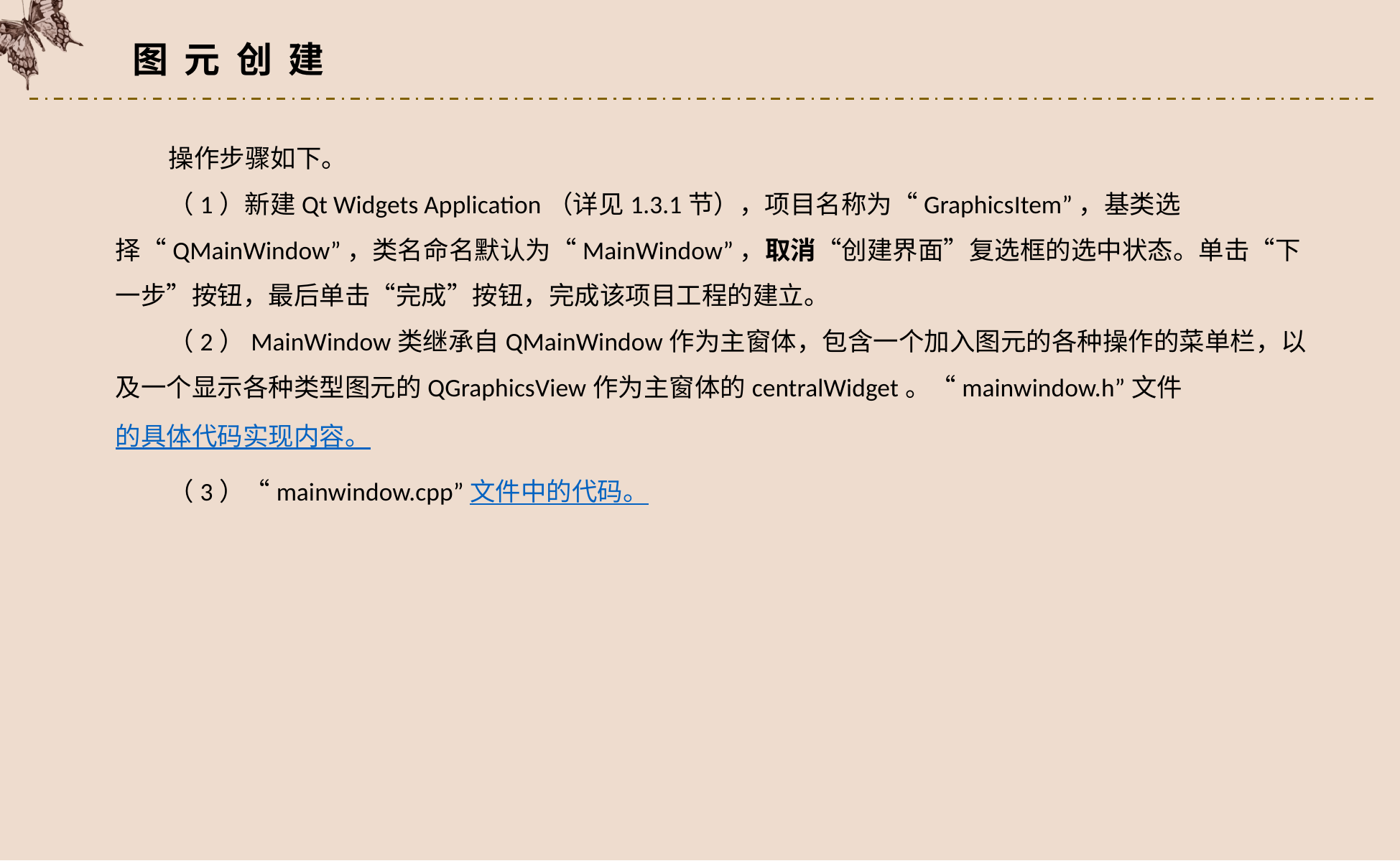

图  元  创  建
操作步骤如下。
（1）新建Qt Widgets Application（详见1.3.1节），项目名称为“GraphicsItem”，基类选择“QMainWindow”，类名命名默认为“MainWindow”，取消“创建界面”复选框的选中状态。单击“下一步”按钮，最后单击“完成”按钮，完成该项目工程的建立。
（2）MainWindow类继承自QMainWindow作为主窗体，包含一个加入图元的各种操作的菜单栏，以及一个显示各种类型图元的QGraphicsView作为主窗体的centralWidget。“mainwindow.h”文件的具体代码实现内容。
（3）“mainwindow.cpp”文件中的代码。